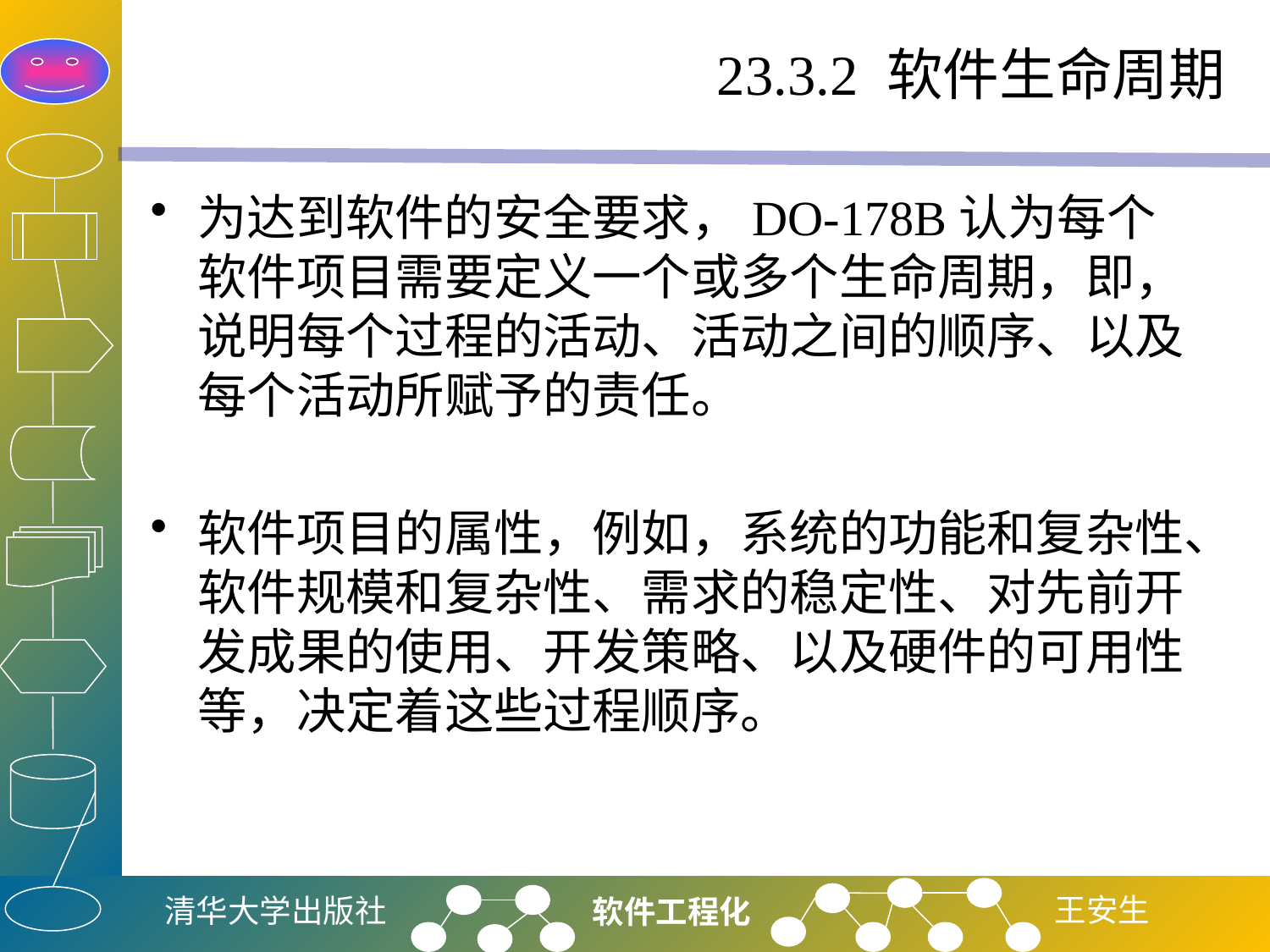

# 23.3.2 软件生命周期
为达到软件的安全要求，DO-178B认为每个软件项目需要定义一个或多个生命周期，即，说明每个过程的活动、活动之间的顺序、以及每个活动所赋予的责任。

软件项目的属性，例如，系统的功能和复杂性、软件规模和复杂性、需求的稳定性、对先前开发成果的使用、开发策略、以及硬件的可用性等，决定着这些过程顺序。